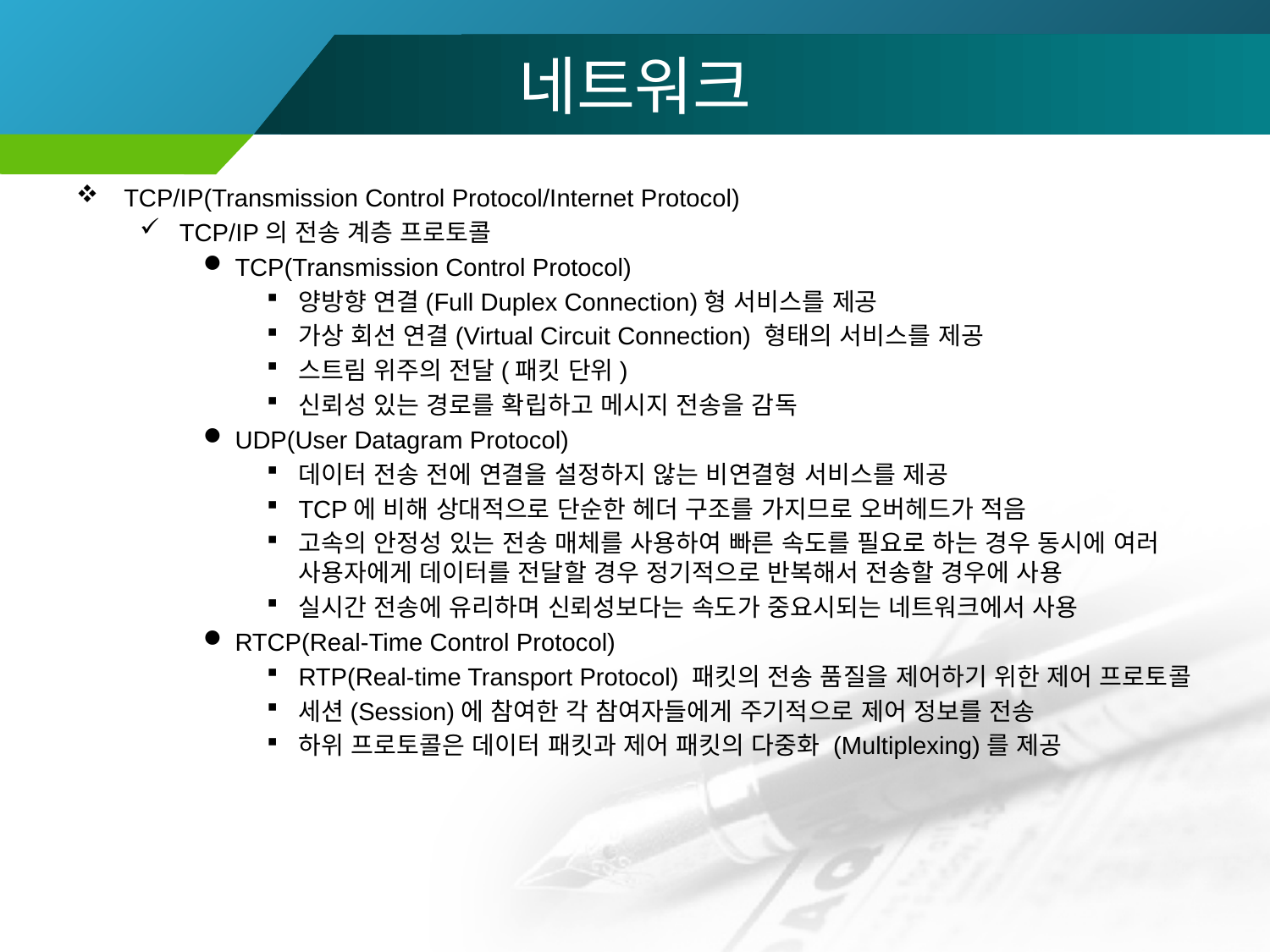

# 네트워크
TCP/IP(Transmission Control Protocol/Internet Protocol)
TCP/IP의 전송 계층 프로토콜
TCP(Transmission Control Protocol)
양방향 연결(Full Duplex Connection)형 서비스를 제공
가상 회선 연결(Virtual Circuit Connection) 형태의 서비스를 제공
스트림 위주의 전달(패킷 단위)
신뢰성 있는 경로를 확립하고 메시지 전송을 감독
UDP(User Datagram Protocol)
데이터 전송 전에 연결을 설정하지 않는 비연결형 서비스를 제공
TCP에 비해 상대적으로 단순한 헤더 구조를 가지므로 오버헤드가 적음
고속의 안정성 있는 전송 매체를 사용하여 빠른 속도를 필요로 하는 경우 동시에 여러 사용자에게 데이터를 전달할 경우 정기적으로 반복해서 전송할 경우에 사용
실시간 전송에 유리하며 신뢰성보다는 속도가 중요시되는 네트워크에서 사용
RTCP(Real-Time Control Protocol)
RTP(Real-time Transport Protocol) 패킷의 전송 품질을 제어하기 위한 제어 프로토콜
세션(Session)에 참여한 각 참여자들에게 주기적으로 제어 정보를 전송
하위 프로토콜은 데이터 패킷과 제어 패킷의 다중화 (Multiplexing)를 제공